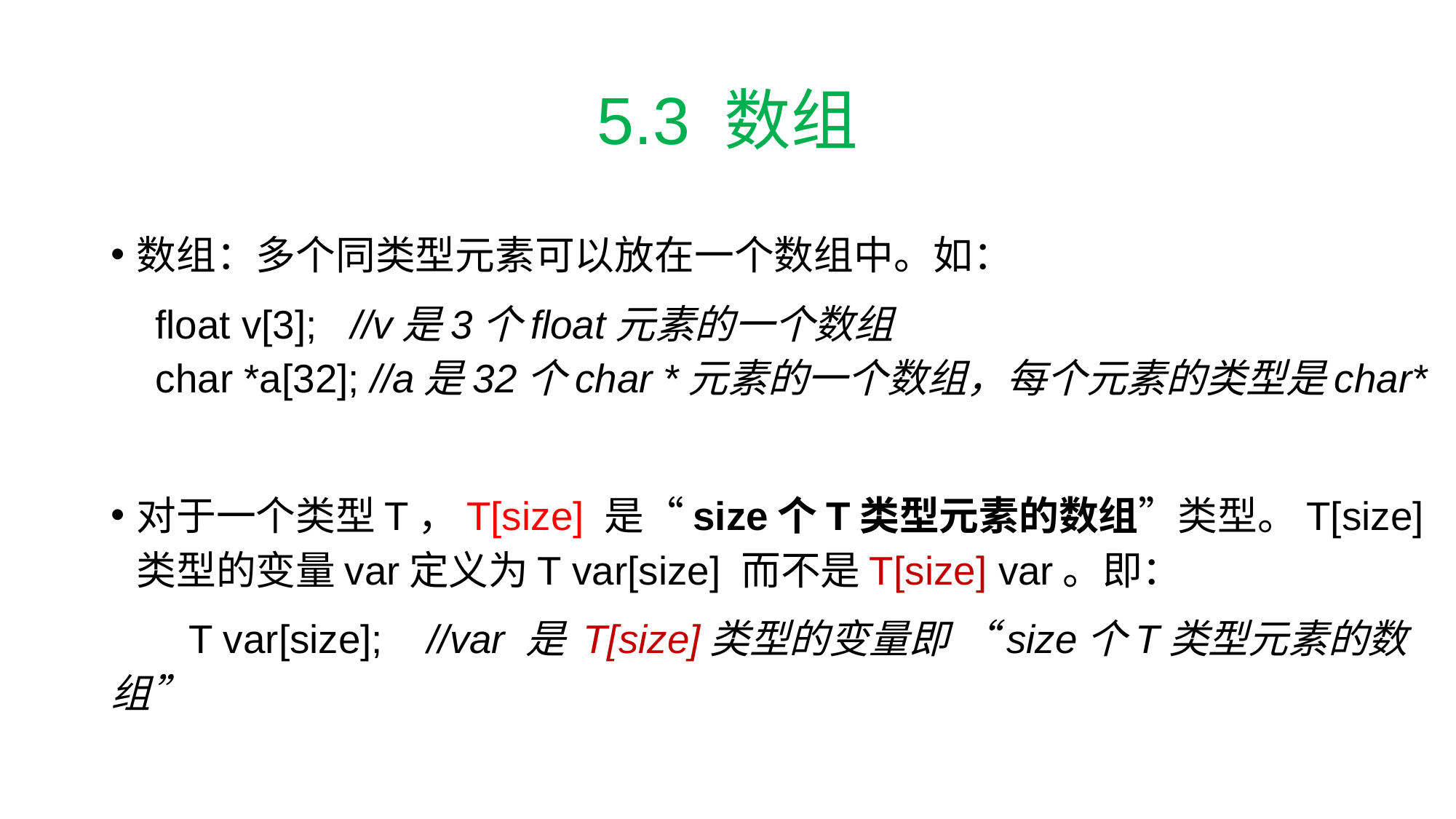

# 5.3 数组
数组：多个同类型元素可以放在一个数组中。如：
    float v[3];   //v是3个float元素的一个数组
    char *a[32]; //a是32个char *元素的一个数组，每个元素的类型是char*

对于一个类型T，T[size] 是“size个T类型元素的数组”类型。T[size]类型的变量var定义为T var[size] 而不是T[size] var。即：
       T var[size];    //var 是 T[size]类型的变量即 “size个T类型元素的数组”